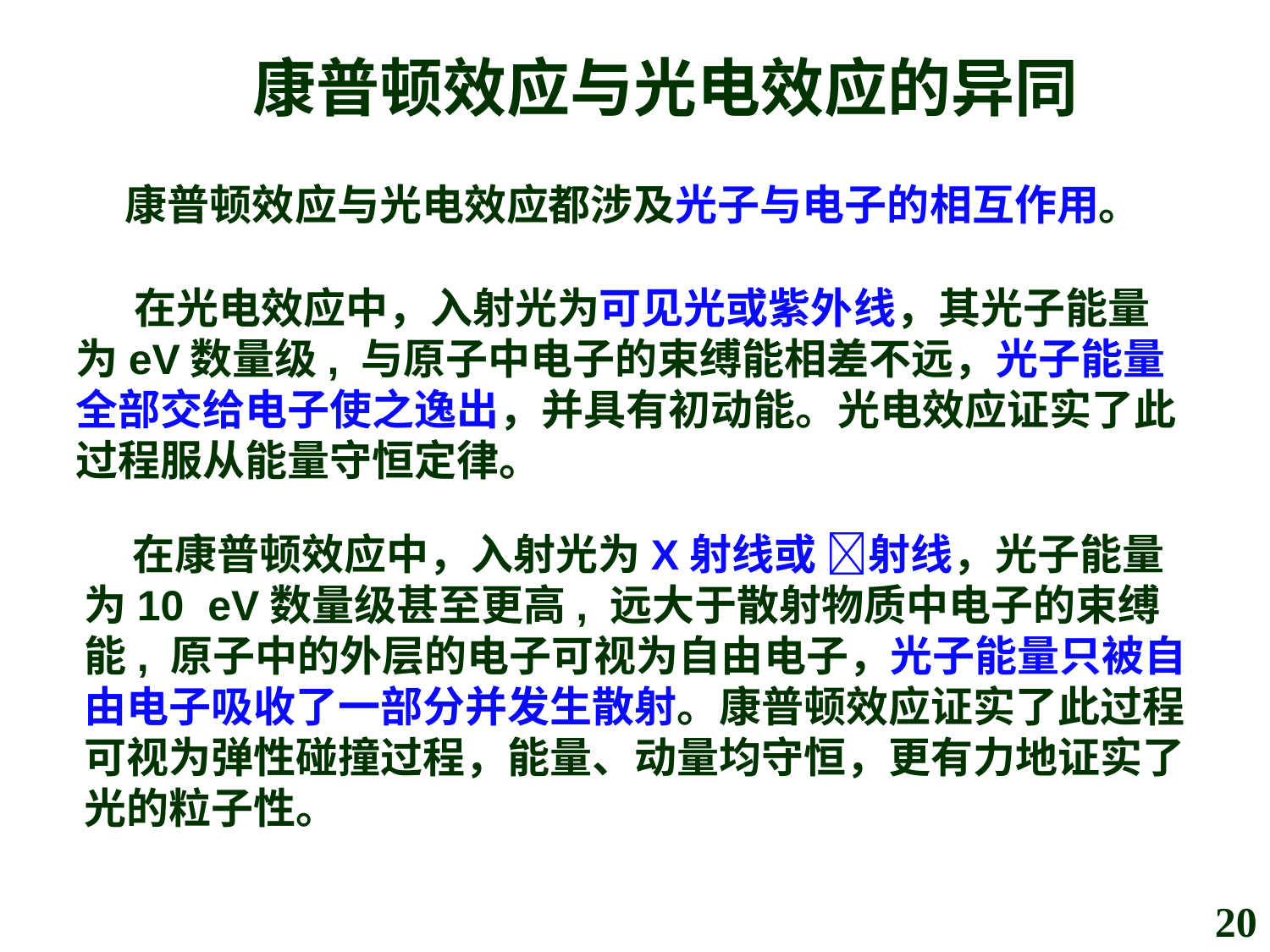

康普顿效应与光电效应的异同
     康普顿效应与光电效应都涉及光子与电子的相互作用。
     在光电效应中，入射光为可见光或紫外线，其光子能量为eV数量级, 与原子中电子的束缚能相差不远，光子能量全部交给电子使之逸出，并具有初动能。光电效应证实了此过程服从能量守恒定律。
    在康普顿效应中，入射光为X射线或 γ射线，光子能量为10  eV数量级甚至更高, 远大于散射物质中电子的束缚能, 原子中的外层的电子可视为自由电子，光子能量只被自由电子吸收了一部分并发生散射。康普顿效应证实了此过程可视为弹性碰撞过程，能量、动量均守恒，更有力地证实了光的粒子性。
20